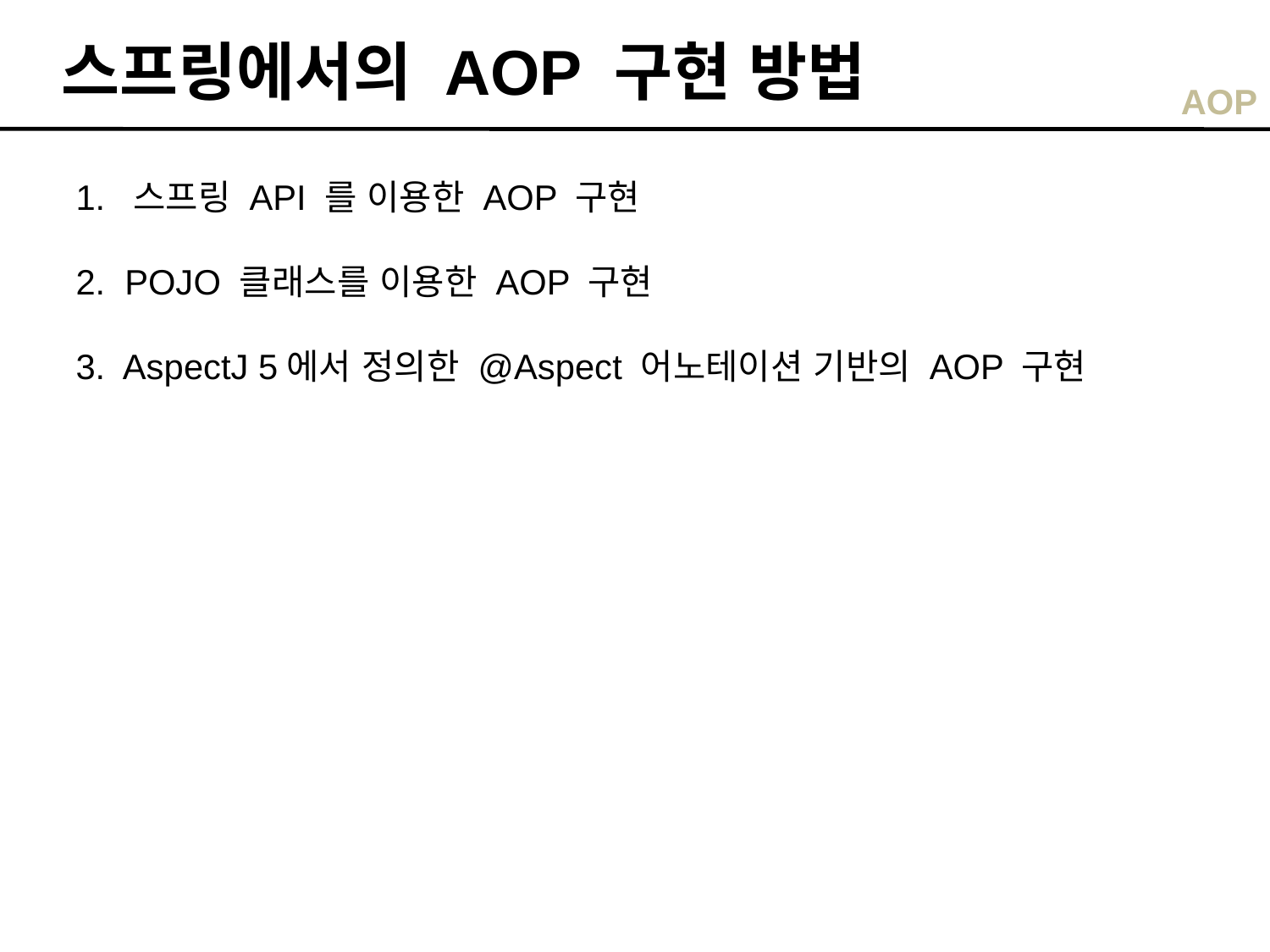

스프링에서의 AOP 구현 방법
AOP
1.  스프링 API 를 이용한 AOP 구현

2.  POJO 클래스를 이용한 AOP 구현

3.  AspectJ 5에서 정의한 @Aspect 어노테이션 기반의 AOP 구현